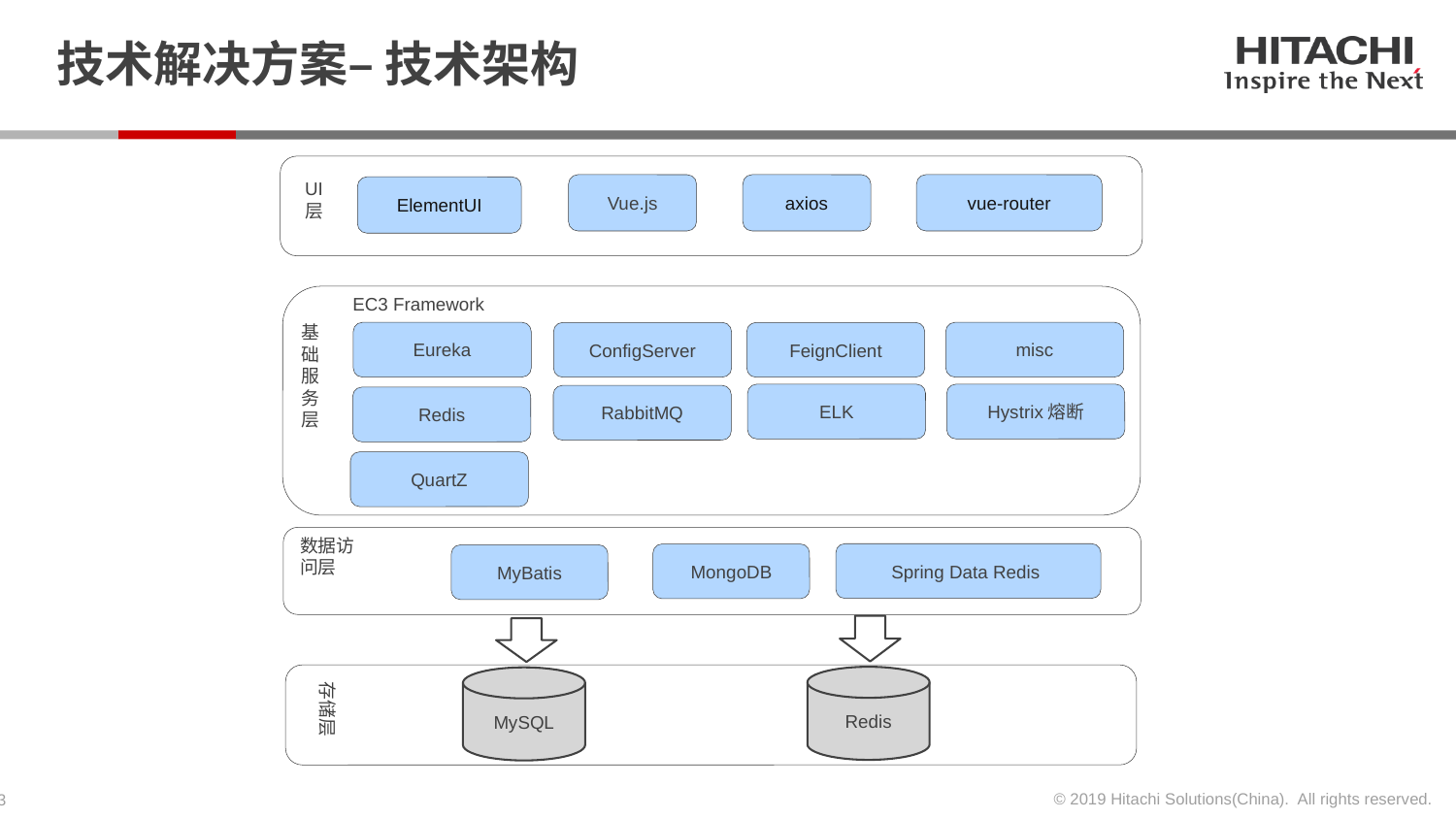

# 技术解决方案– 技术架构

UI
层
Vue.js
axios
vue-router
ElementUI
EC3 Framework

基础服务层
misc
Eureka
ConfigServer
FeignClient
Hystrix熔断
ELK
RabbitMQ
Redis
QuartZ
数据访问层

Spring Data Redis
MongoDB
MyBatis

Redis
MySQL
存储层